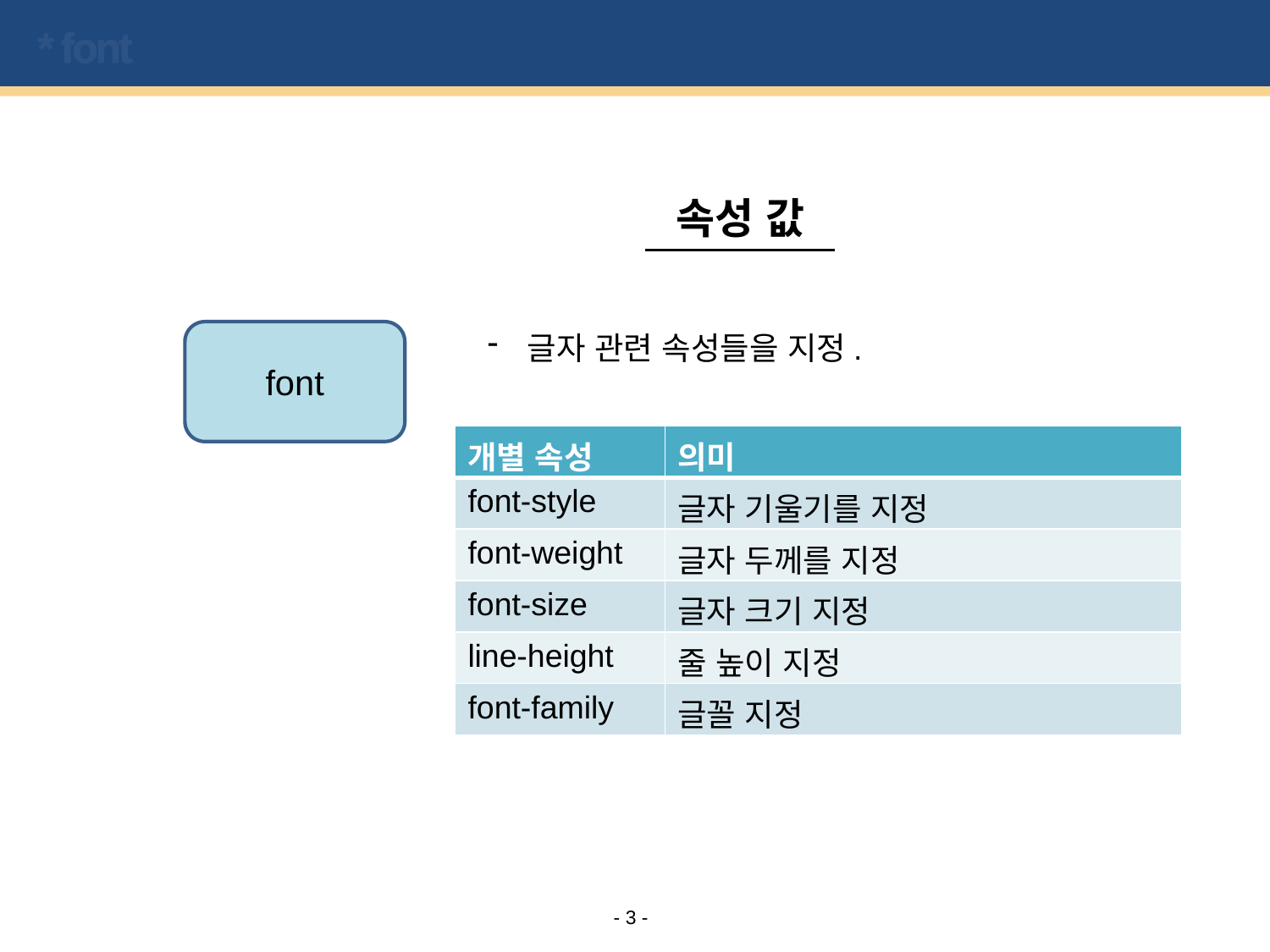

# * font
속성 값
font
글자 관련 속성들을 지정.
| 개별 속성 | 의미 |
| --- | --- |
| font-style | 글자 기울기를 지정 |
| font-weight | 글자 두께를 지정 |
| font-size | 글자 크기 지정 |
| line-height | 줄 높이 지정 |
| font-family | 글꼴 지정 |